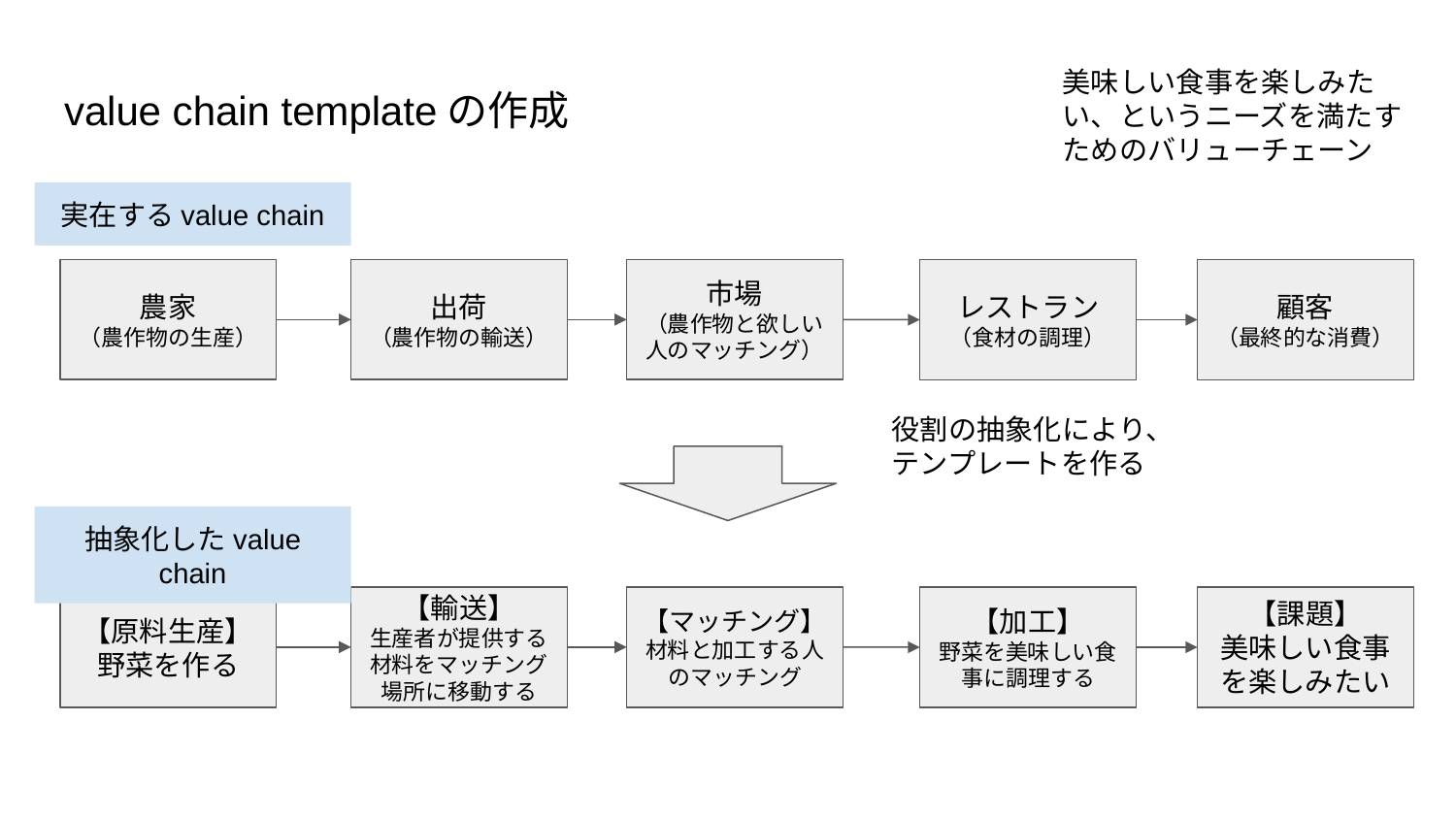

美味しい食事を楽しみたい、というニーズを満たすためのバリューチェーン
# value chain templateの作成

実在するvalue chain
農家
（農作物の生産）
出荷
（農作物の輸送）
市場
（農作物と欲しい人のマッチング）
レストラン
（食材の調理）
顧客
（最終的な消費）
役割の抽象化により、
テンプレートを作る

抽象化したvalue chain
【原料生産】
野菜を作る
【輸送】
生産者が提供する材料をマッチング場所に移動する
【マッチング】
材料と加工する人のマッチング
【加工】
野菜を美味しい食事に調理する
【課題】
美味しい食事を楽しみたい